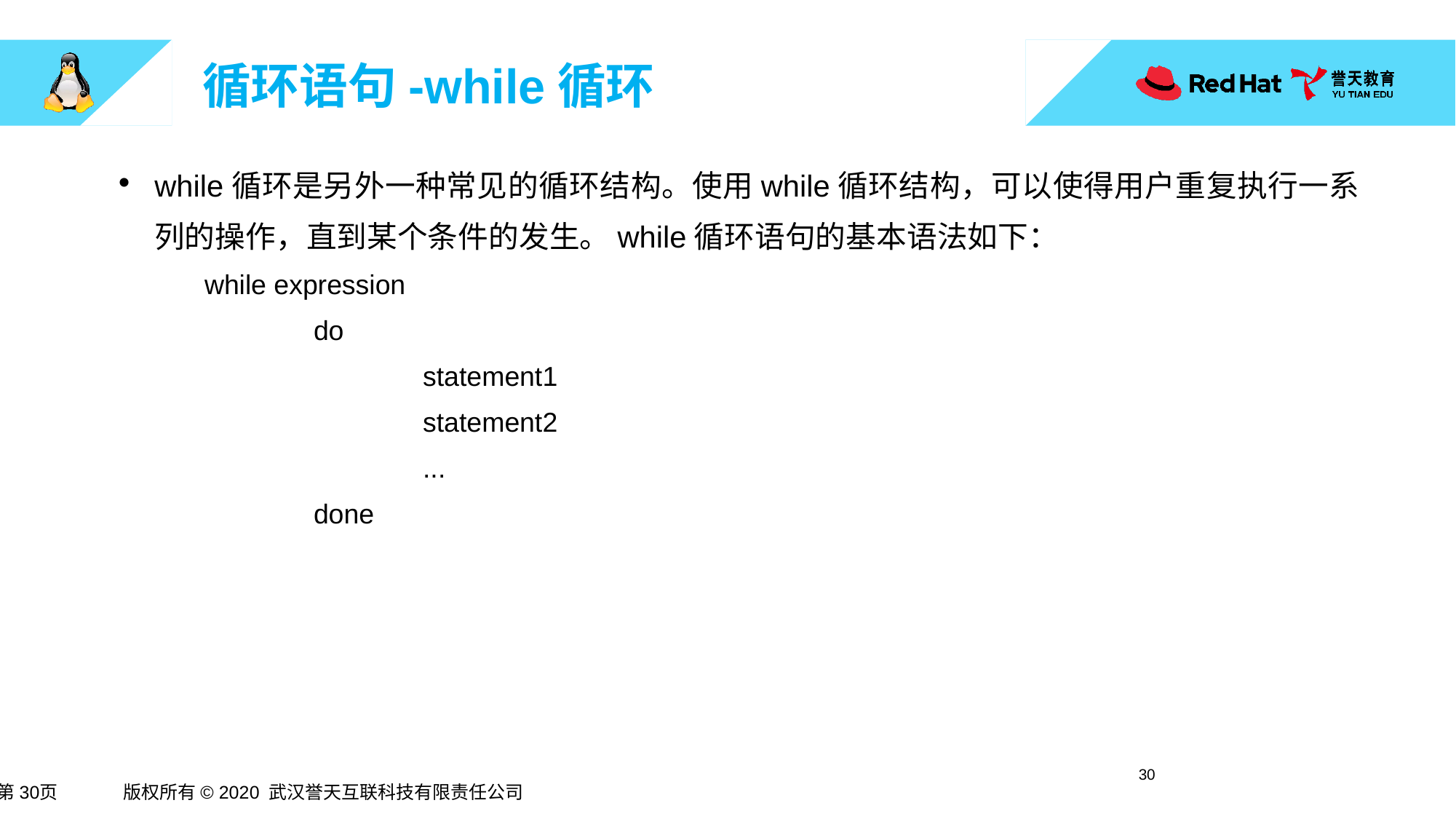

# 循环语句-while循环
while循环是另外一种常见的循环结构。使用while循环结构，可以使得用户重复执行一系列的操作，直到某个条件的发生。while循环语句的基本语法如下：
while expression
	do
		statement1
		statement2
		...
	done
30